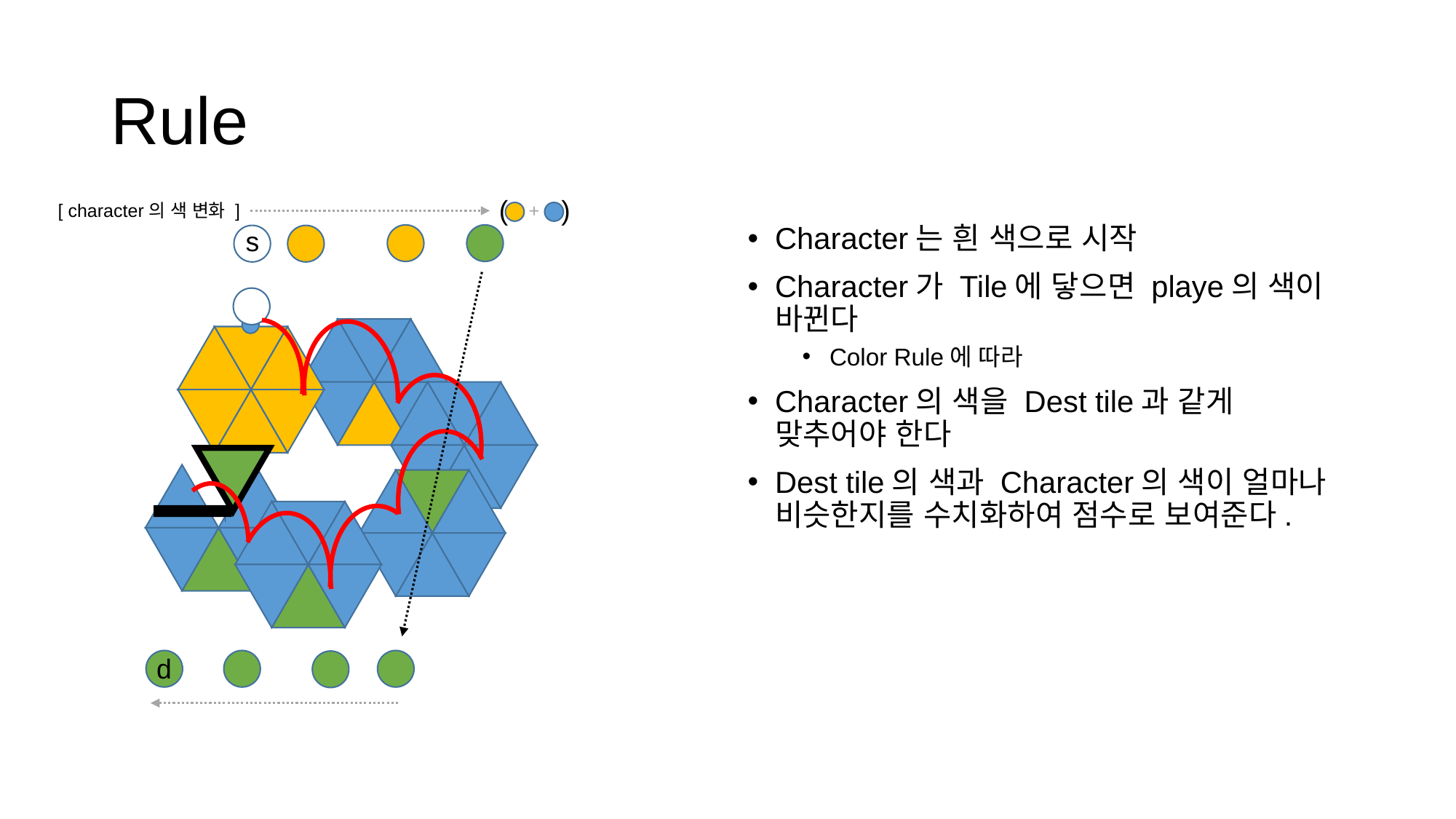

# Rule
(       )
[ character의 색 변화 ]
+

Character는 흰 색으로 시작
Character가 Tile에 닿으면 playe의 색이 바뀐다
Color Rule에 따라
Character의 색을 Dest tile과 같게 맞추어야 한다
Dest tile의 색과 Character의 색이 얼마나 비슷한지를 수치화하여 점수로 보여준다.
s

d